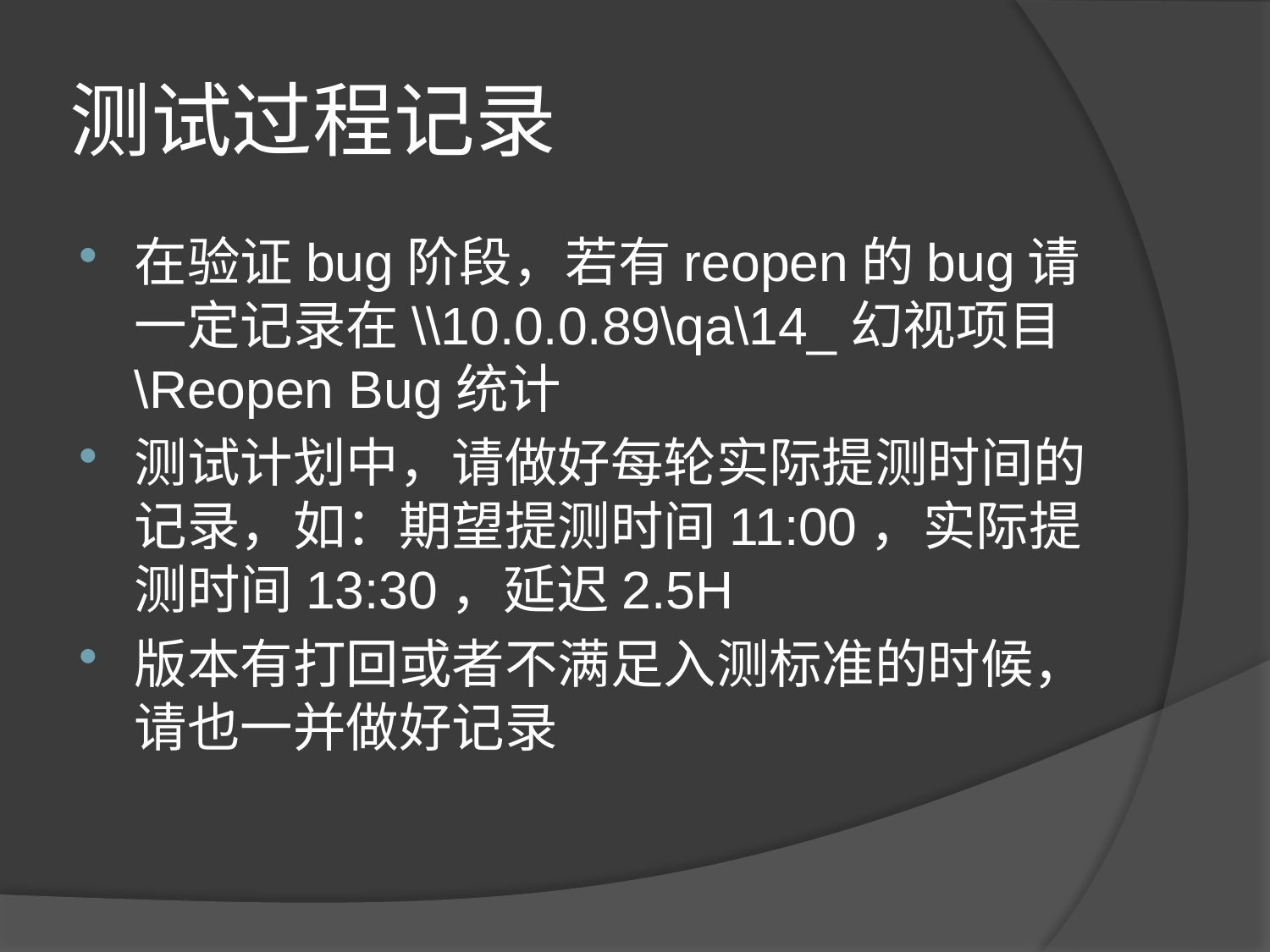

# 测试过程记录
在验证bug阶段，若有reopen的bug请一定记录在\\10.0.0.89\qa\14_幻视项目\Reopen Bug统计
测试计划中，请做好每轮实际提测时间的记录，如：期望提测时间11:00，实际提测时间13:30，延迟2.5H
版本有打回或者不满足入测标准的时候，请也一并做好记录